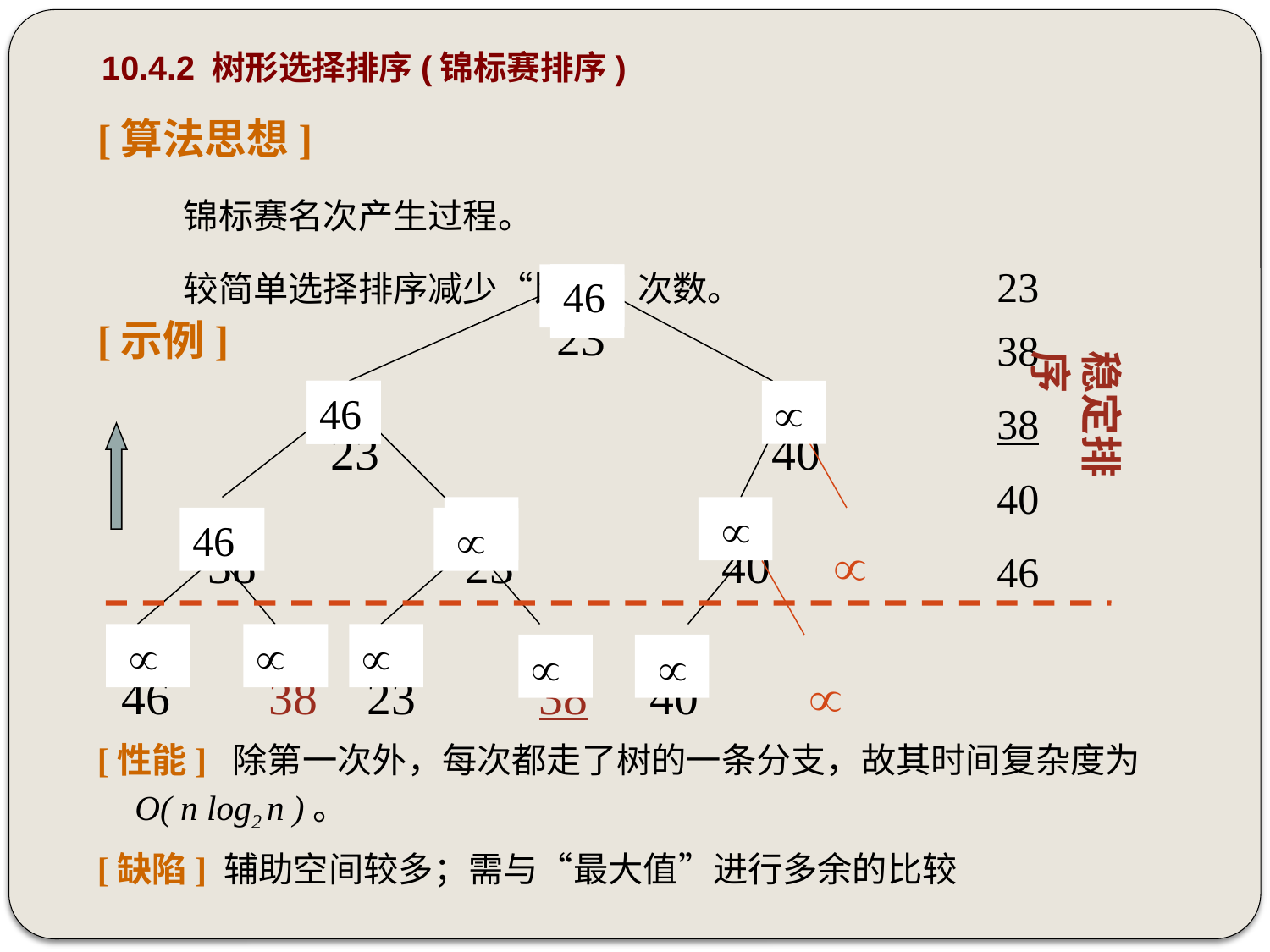

# 10.4.2 树形选择排序(锦标赛排序)
[算法思想]
          锦标赛名次产生过程。
          较简单选择排序减少“比较”次数。
[示例]                               23

                   23                                40

         38                 23                 40     ∝

  46        38    23          38     40         ∝
[性能]  除第一次外，每次都走了树的一条分支，故其时间复杂度为 O( n log2 n )。
[缺陷] 辅助空间较多；需与“最大值”进行多余的比较
23
38
38
46
40

38
稳定排序
38
38
46
∝
38

40
38
 ∝
46
 ∝
46

 ∝
∝
∝
∝
 ∝